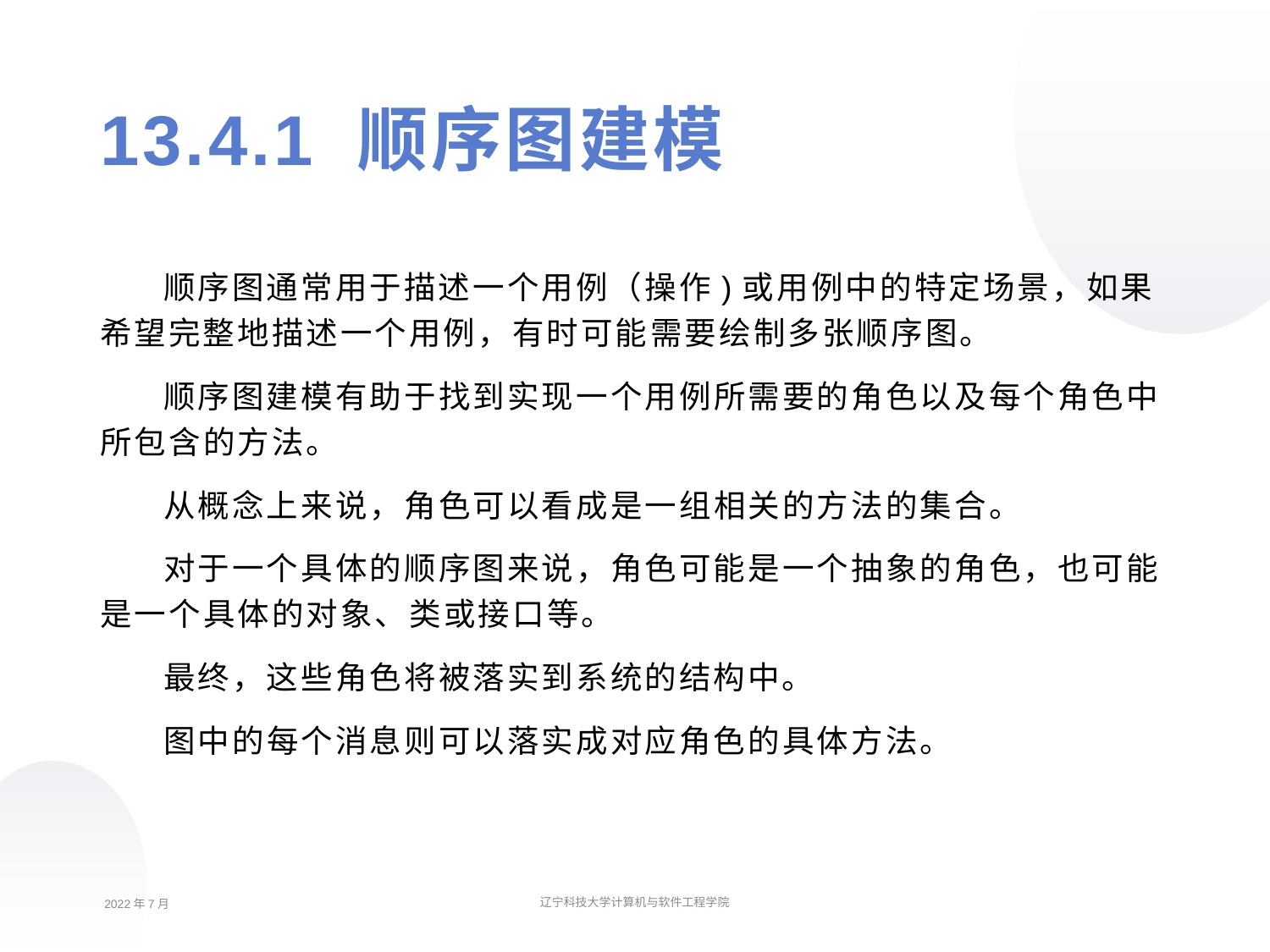

13.4.1 顺序图建模
顺序图通常用于描述一个用例（操作)或用例中的特定场景，如果希望完整地描述一个用例，有时可能需要绘制多张顺序图。
顺序图建模有助于找到实现一个用例所需要的角色以及每个角色中所包含的方法。
从概念上来说，角色可以看成是一组相关的方法的集合。
对于一个具体的顺序图来说，角色可能是一个抽象的角色，也可能是一个具体的对象、类或接口等。
最终，这些角色将被落实到系统的结构中。
图中的每个消息则可以落实成对应角色的具体方法。

2022年7月
辽宁科技大学计算机与软件工程学院
82